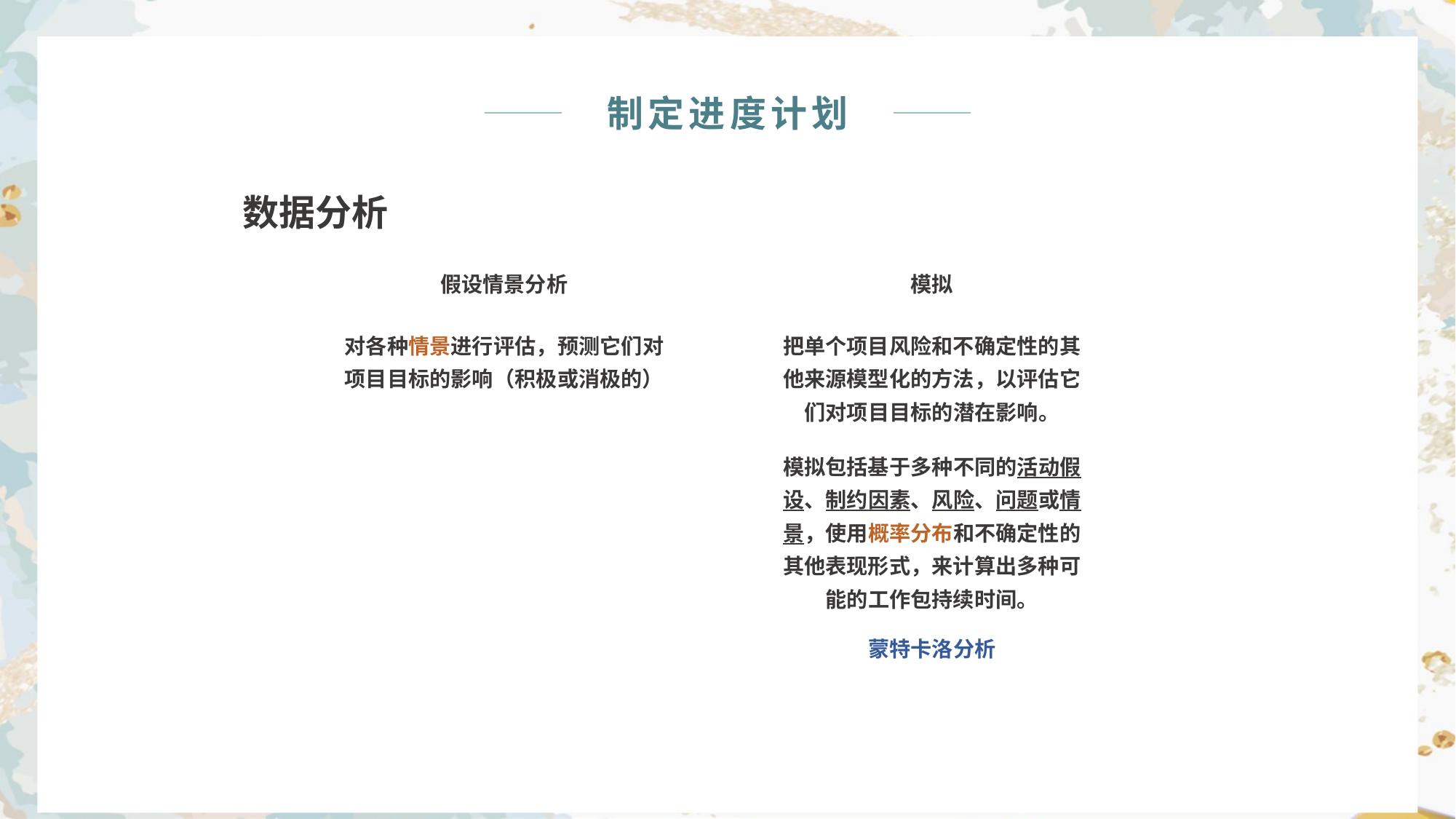

制定进度计划

数据分析
模拟
假设情景分析
对各种情景进行评估，预测它们对项目目标的影响（积极或消极的）
把单个项目风险和不确定性的其他来源模型化的方法，以评估它们对项目目标的潜在影响。
模拟包括基于多种不同的活动假设、制约因素、风险、问题或情景，使用概率分布和不确定性的其他表现形式，来计算出多种可能的工作包持续时间。
蒙特卡洛分析